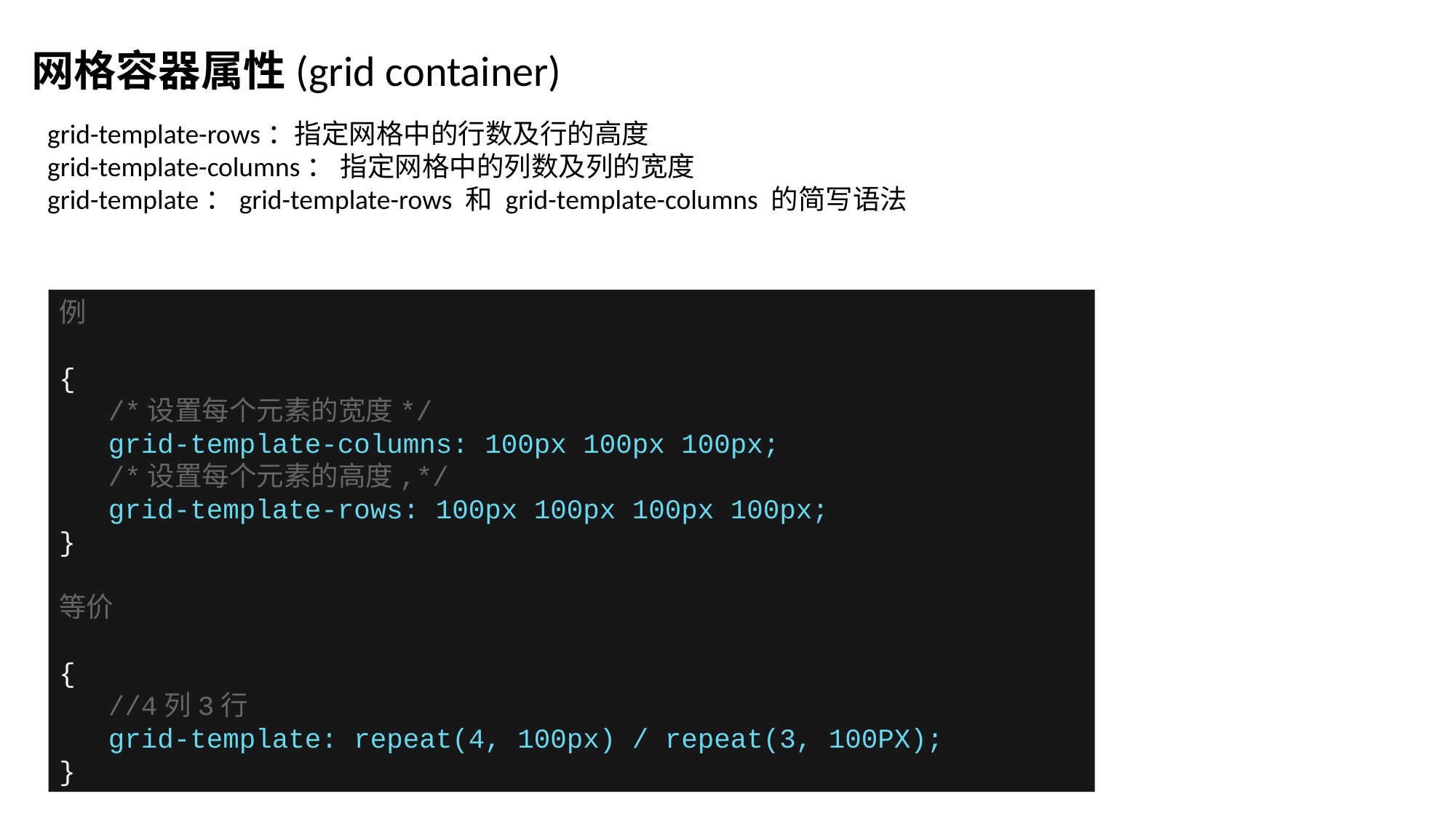

网格容器属性(grid container)
grid-template-rows：指定网格中的行数及行的高度
grid-template-columns： 指定网格中的列数及列的宽度
grid-template：grid-template-rows 和 grid-template-columns 的简写语法

例

{
   /*设置每个元素的宽度*/
   grid-template-columns: 100px 100px 100px;
   /*设置每个元素的高度,*/
   grid-template-rows: 100px 100px 100px 100px;
}

等价

{
   //4列3行
   grid-template: repeat(4, 100px) / repeat(3, 100PX);
}